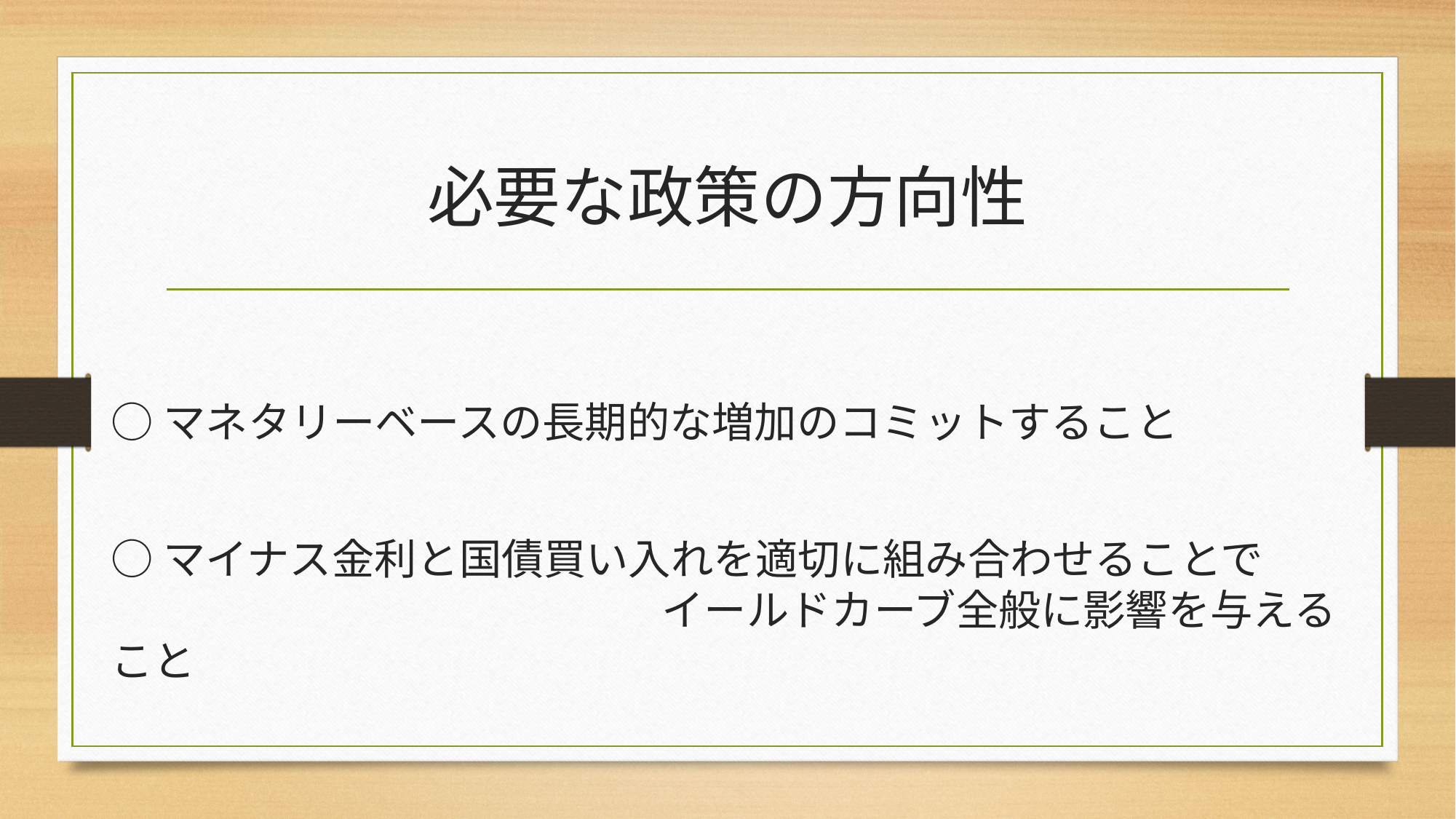

# 必要な政策の方向性

○マネタリーベースの長期的な増加のコミットすること

○マイナス金利と国債買い入れを適切に組み合わせることで　　　　　　　　　　　　　　イールドカーブ全般に影響を与えること